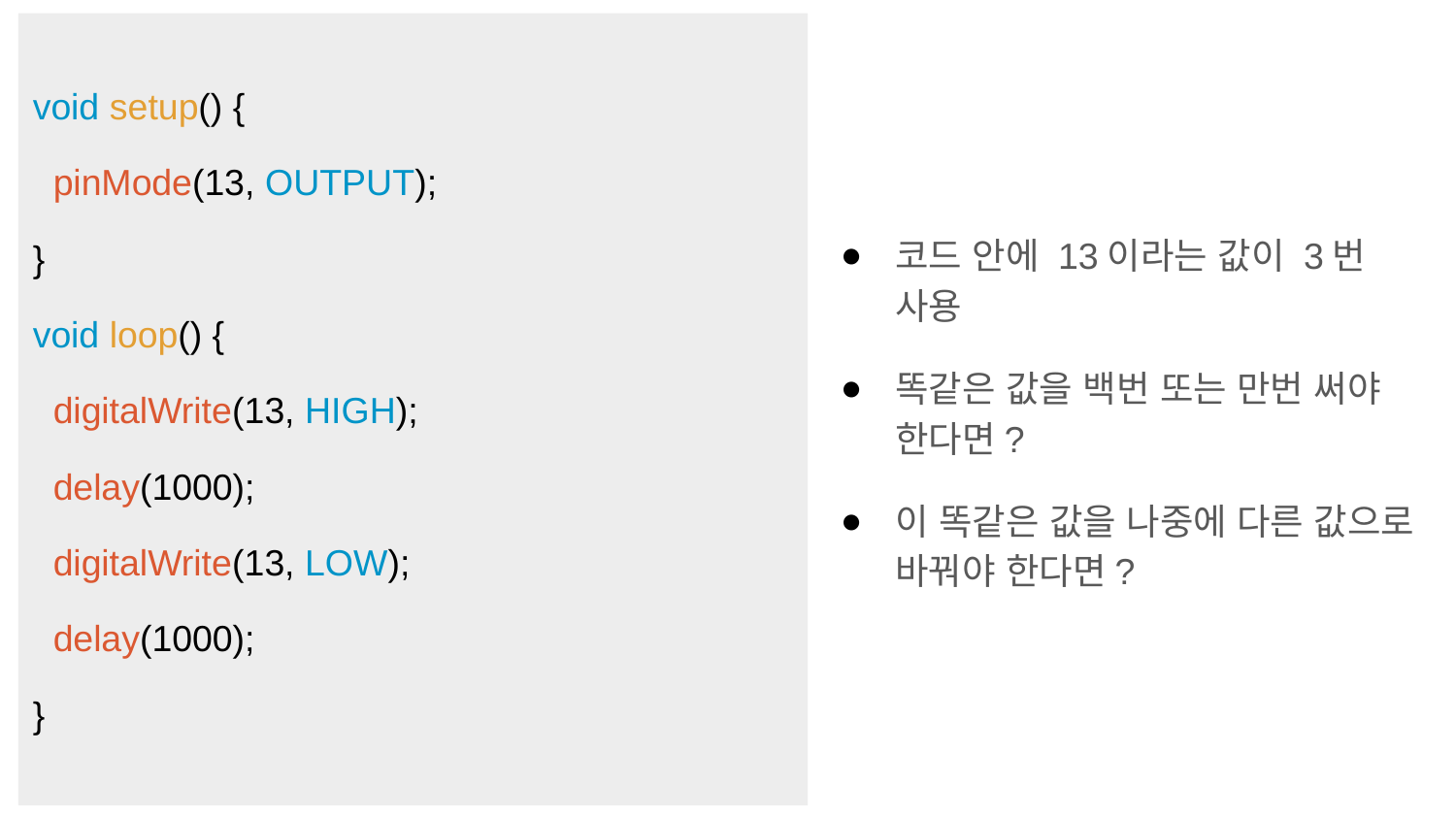

코드 안에 13이라는 값이 3번 사용
똑같은 값을 백번 또는 만번 써야 한다면?
이 똑같은 값을 나중에 다른 값으로 바꿔야 한다면?
void setup() {
  pinMode(13, OUTPUT);
}
void loop() {
  digitalWrite(13, HIGH);
  delay(1000);
  digitalWrite(13, LOW);
  delay(1000);
}